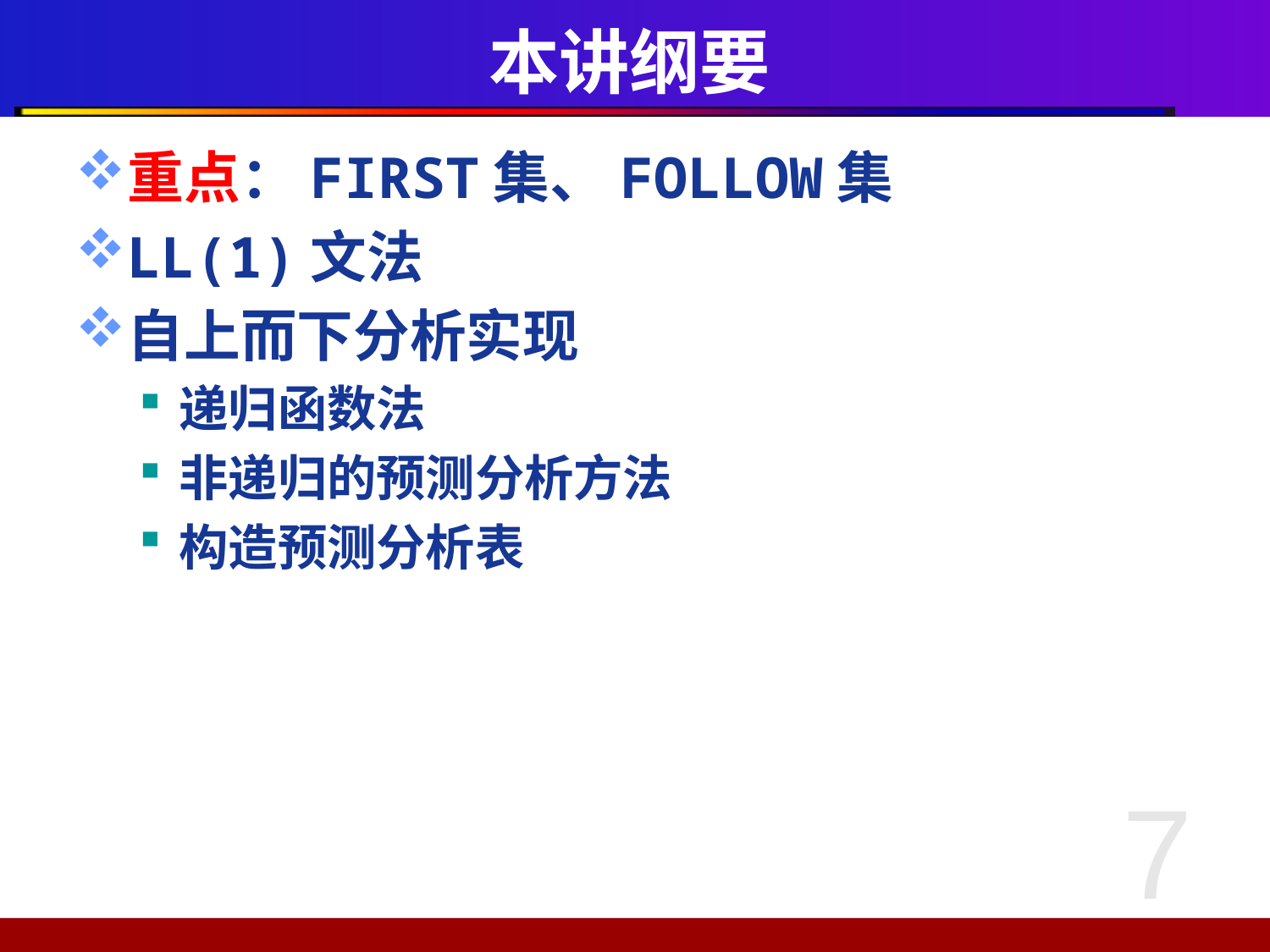

# 本讲纲要
重点：FIRST集、FOLLOW集
LL(1)文法
自上而下分析实现
递归函数法
非递归的预测分析方法
构造预测分析表
7